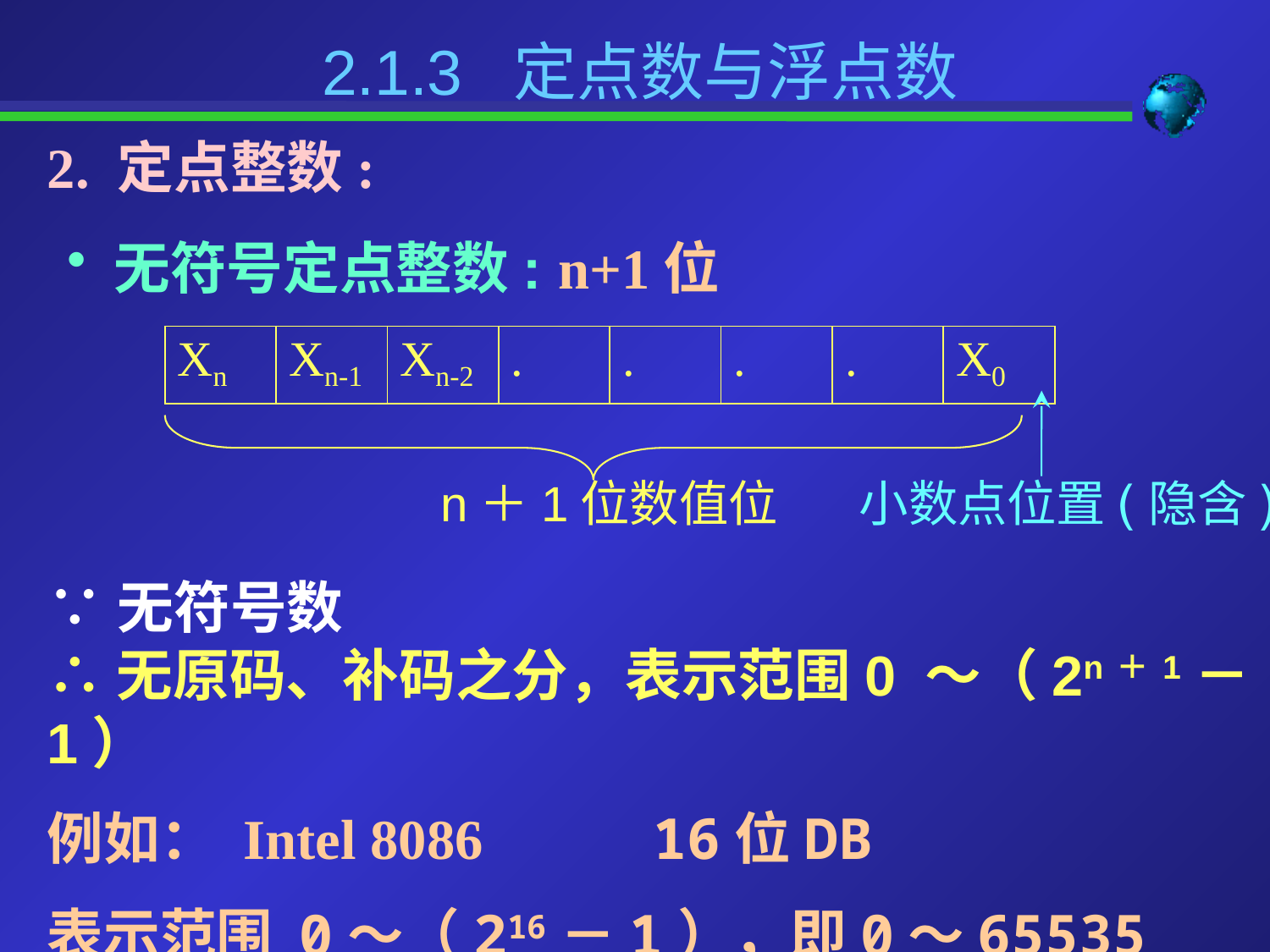

2.1.3  定点数与浮点数
2. 定点整数:
 无符号定点整数: n+1位
| Xn | Xn-1 | Xn-2 | . | . | . | . | X0 |
| --- | --- | --- | --- | --- | --- | --- | --- |

	              n＋1位数值位       	小数点位置(隐含)
∵无符号数
∴ 无原码、补码之分，表示范围0 ～（2n＋1－1）
例如： Intel 8086     16位DB
表示范围 0～（216－1），即0～65535